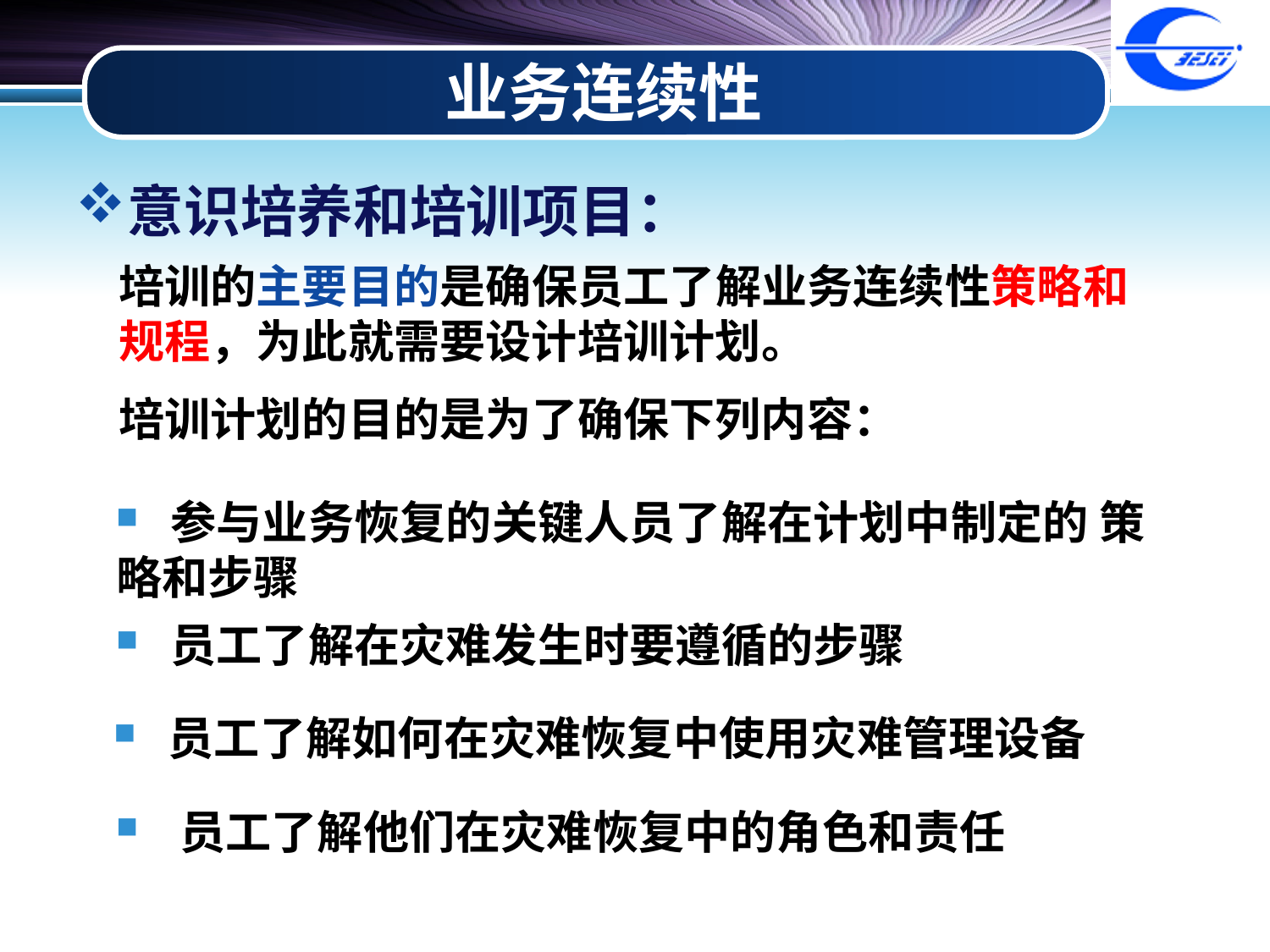

# 业务连续性
意识培养和培训项目：

培训的主要目的是确保员工了解业务连续性策略和规程，为此就需要设计培训计划。
培训计划的目的是为了确保下列内容：
  参与业务恢复的关键人员了解在计划中制定的 策略和步骤
  员工了解在灾难发生时要遵循的步骤
  员工了解如何在灾难恢复中使用灾难管理设备
员工了解他们在灾难恢复中的角色和责任